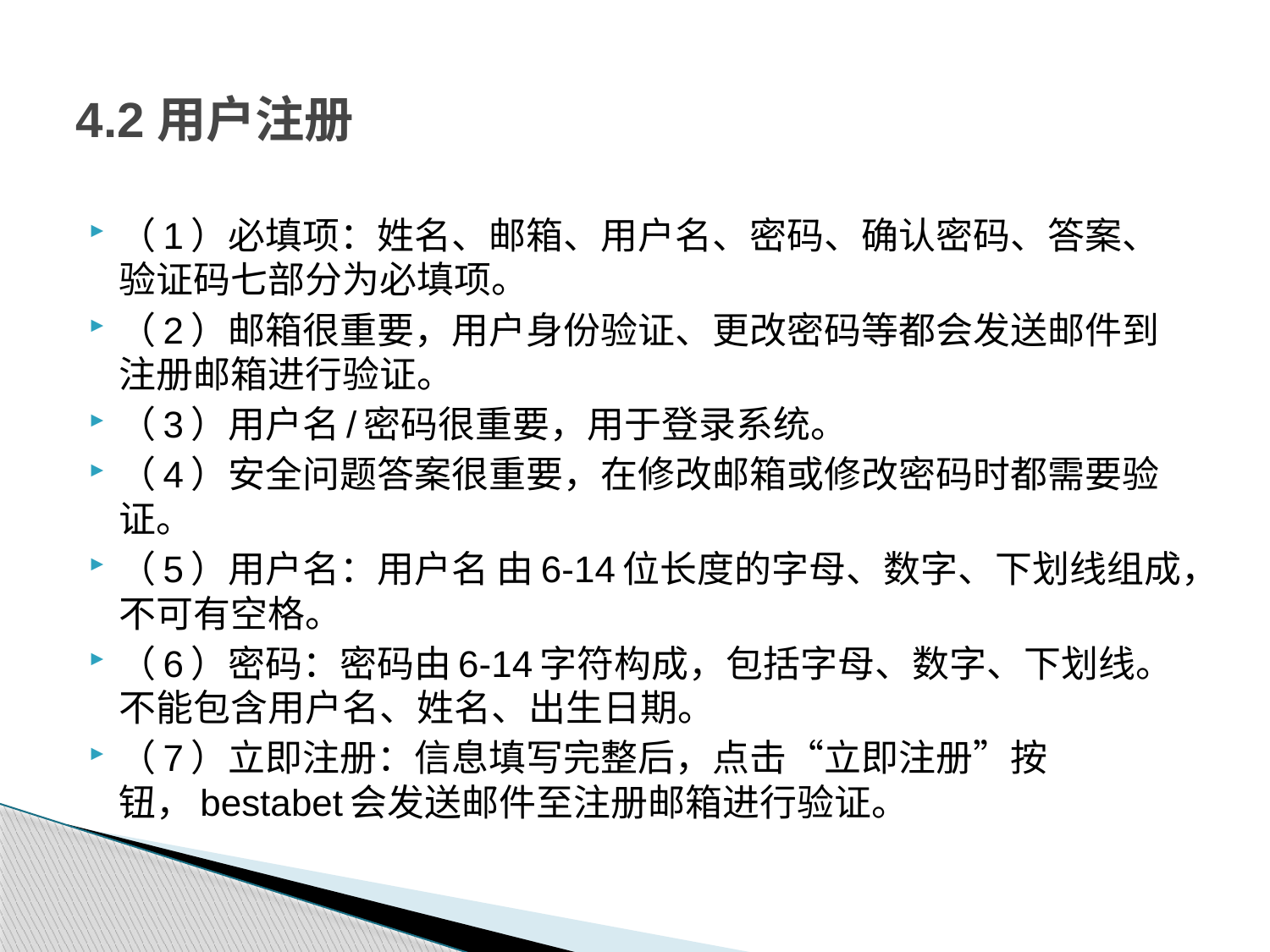

# 4.2用户注册
（1）必填项：姓名、邮箱、用户名、密码、确认密码、答案、验证码七部分为必填项。
（2）邮箱很重要，用户身份验证、更改密码等都会发送邮件到注册邮箱进行验证。
（3）用户名/密码很重要，用于登录系统。
（4）安全问题答案很重要，在修改邮箱或修改密码时都需要验证。
（5）用户名：用户名 由6-14位长度的字母、数字、下划线组成，不可有空格。
（6）密码：密码由6-14字符构成，包括字母、数字、下划线。不能包含用户名、姓名、出生日期。
（7）立即注册：信息填写完整后，点击“立即注册”按钮，bestabet会发送邮件至注册邮箱进行验证。